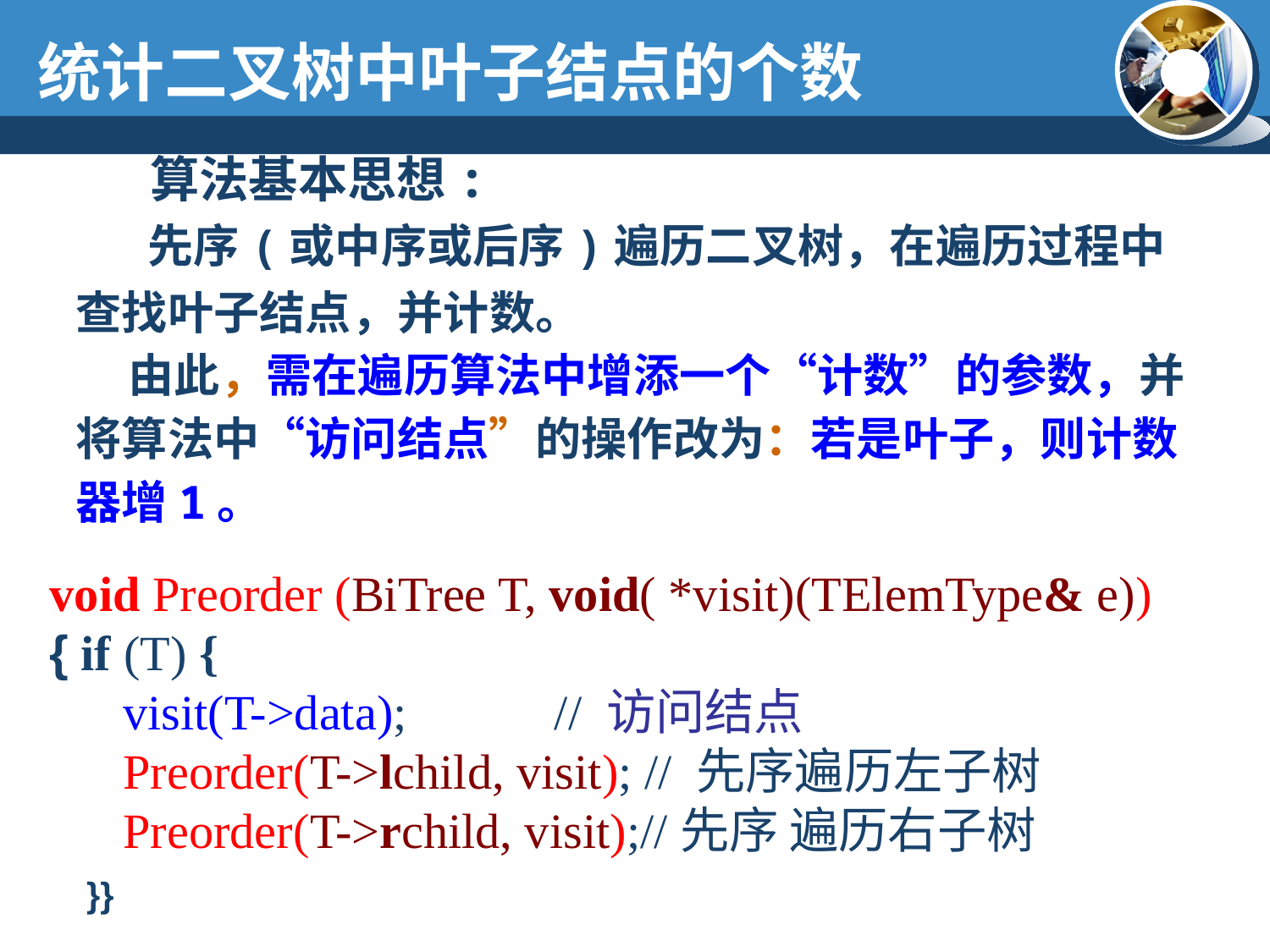

统计二叉树中叶子结点的个数
算法基本思想:
    先序(或中序或后序)遍历二叉树，在遍历过程中查找叶子结点，并计数。
    由此，需在遍历算法中增添一个“计数”的参数，并将算法中“访问结点”的操作改为：若是叶子，则计数器增1。
void Preorder (BiTree T, void( *visit)(TElemType& e))
{ if (T) {
      visit(T->data);            // 访问结点
      Preorder(T->lchild, visit); // 先序遍历左子树
      Preorder(T->rchild, visit);//先序 遍历右子树
   }}